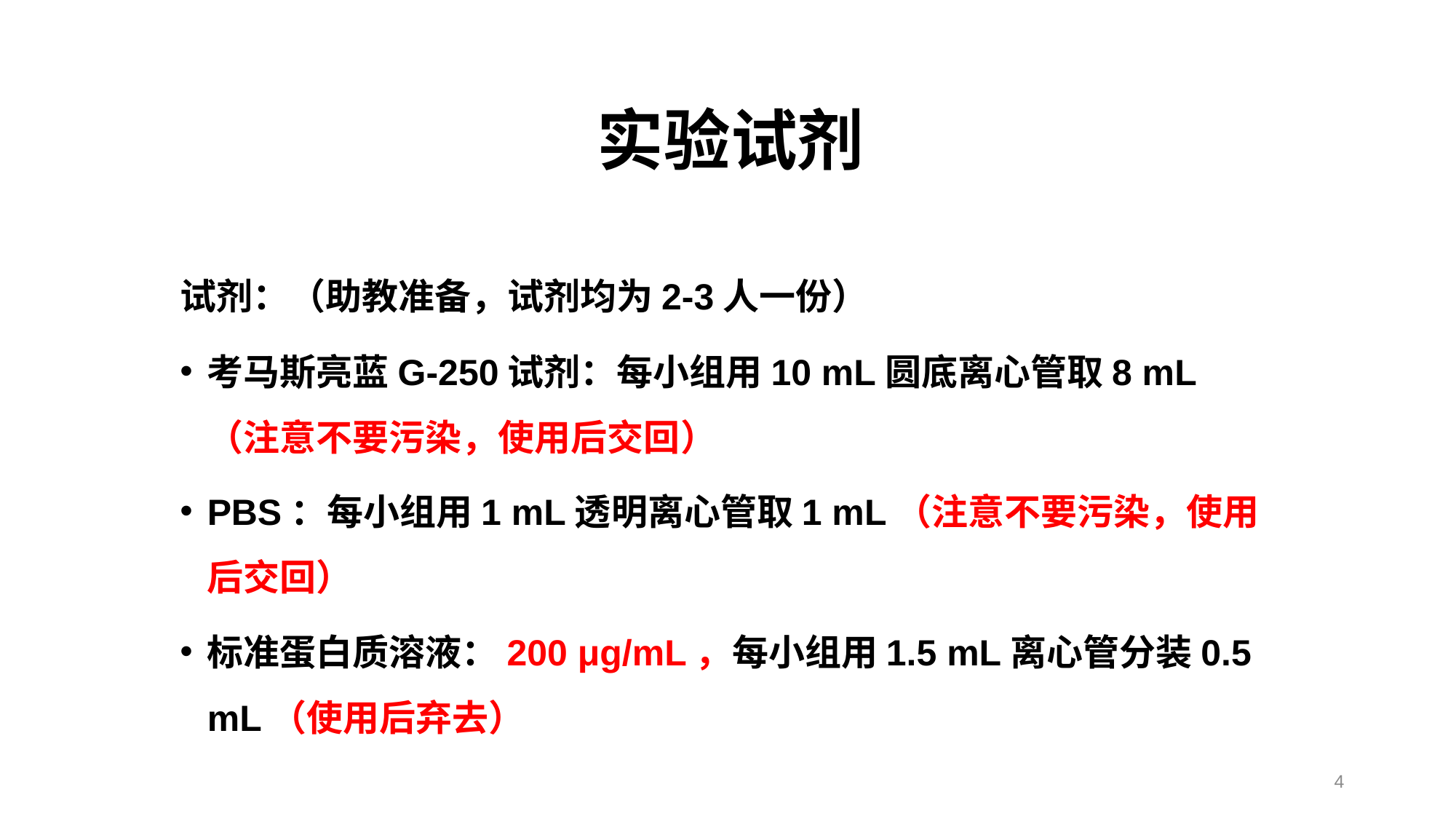

# 实验试剂
试剂：（助教准备，试剂均为2-3人一份）
考马斯亮蓝G-250试剂：每小组用10 mL圆底离心管取8 mL（注意不要污染，使用后交回）
PBS：每小组用1 mL透明离心管取1 mL（注意不要污染，使用后交回）
标准蛋白质溶液：200 μg/mL，每小组用1.5 mL离心管分装0.5 mL（使用后弃去）
4